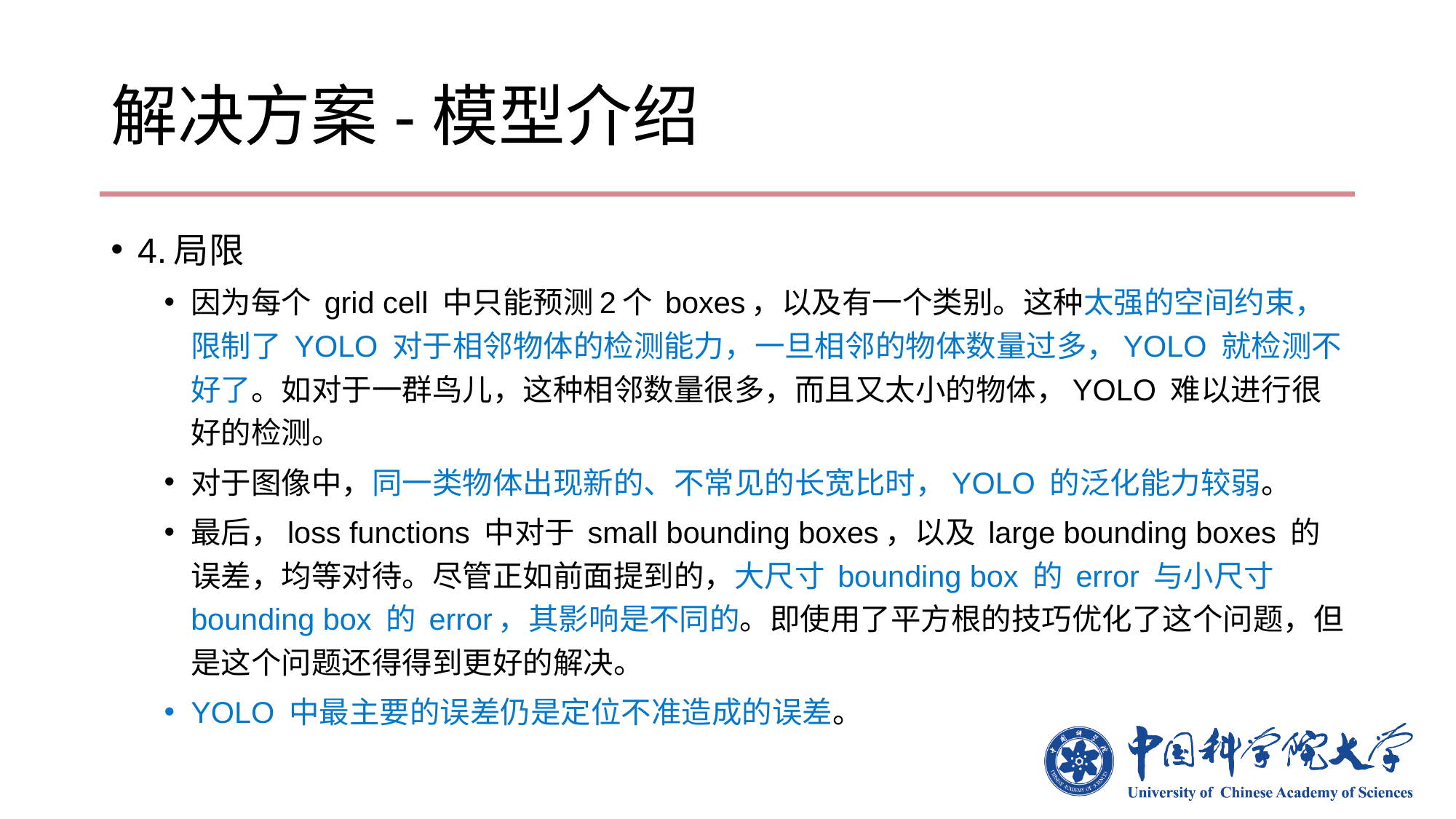

# 解决方案-模型介绍
4.局限
因为每个 grid cell 中只能预测2个 boxes，以及有一个类别。这种太强的空间约束，限制了 YOLO 对于相邻物体的检测能力，一旦相邻的物体数量过多，YOLO 就检测不好了。如对于一群鸟儿，这种相邻数量很多，而且又太小的物体，YOLO 难以进行很好的检测。
对于图像中，同一类物体出现新的、不常见的长宽比时，YOLO 的泛化能力较弱。
最后，loss functions 中对于 small bounding boxes，以及 large bounding boxes 的误差，均等对待。尽管正如前面提到的，大尺寸 bounding box 的 error 与小尺寸 bounding box 的 error，其影响是不同的。即使用了平方根的技巧优化了这个问题，但是这个问题还得得到更好的解决。
YOLO 中最主要的误差仍是定位不准造成的误差。